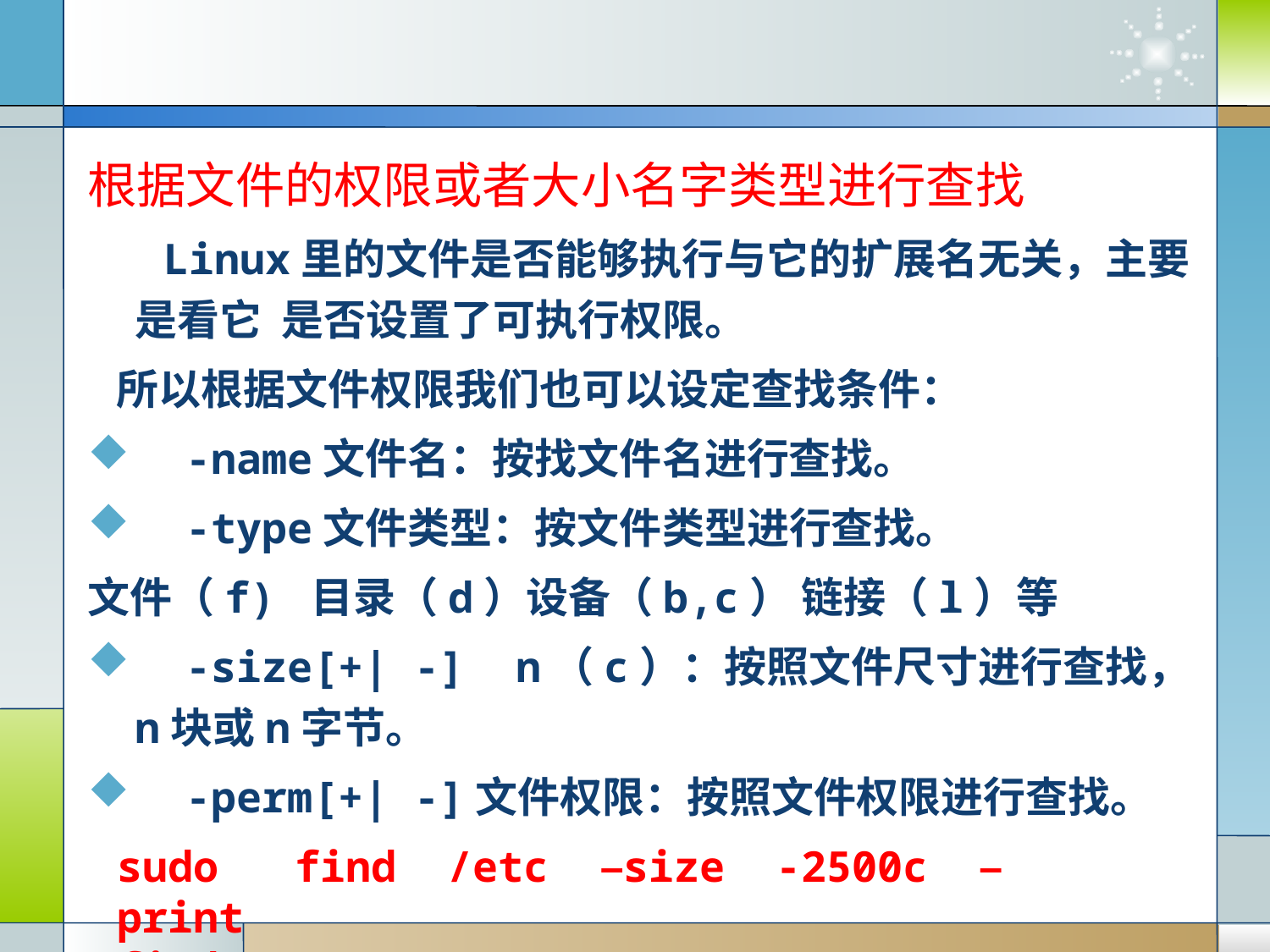

#
根据文件的权限或者大小名字类型进行查找
   Linux里的文件是否能够执行与它的扩展名无关，主要是看它  是否设置了可执行权限。
  所以根据文件权限我们也可以设定查找条件：
  -name文件名：按找文件名进行查找。
  -type文件类型：按文件类型进行查找。
文件（f) 目录（d）设备（b,c） 链接（l）等
  -size[+| -]  n（c）：按照文件尺寸进行查找，n块或n字节。
  -perm[+| -]文件权限：按照文件权限进行查找。

sudo   find  /etc  –size  -2500c  –print
find .  -perm 755